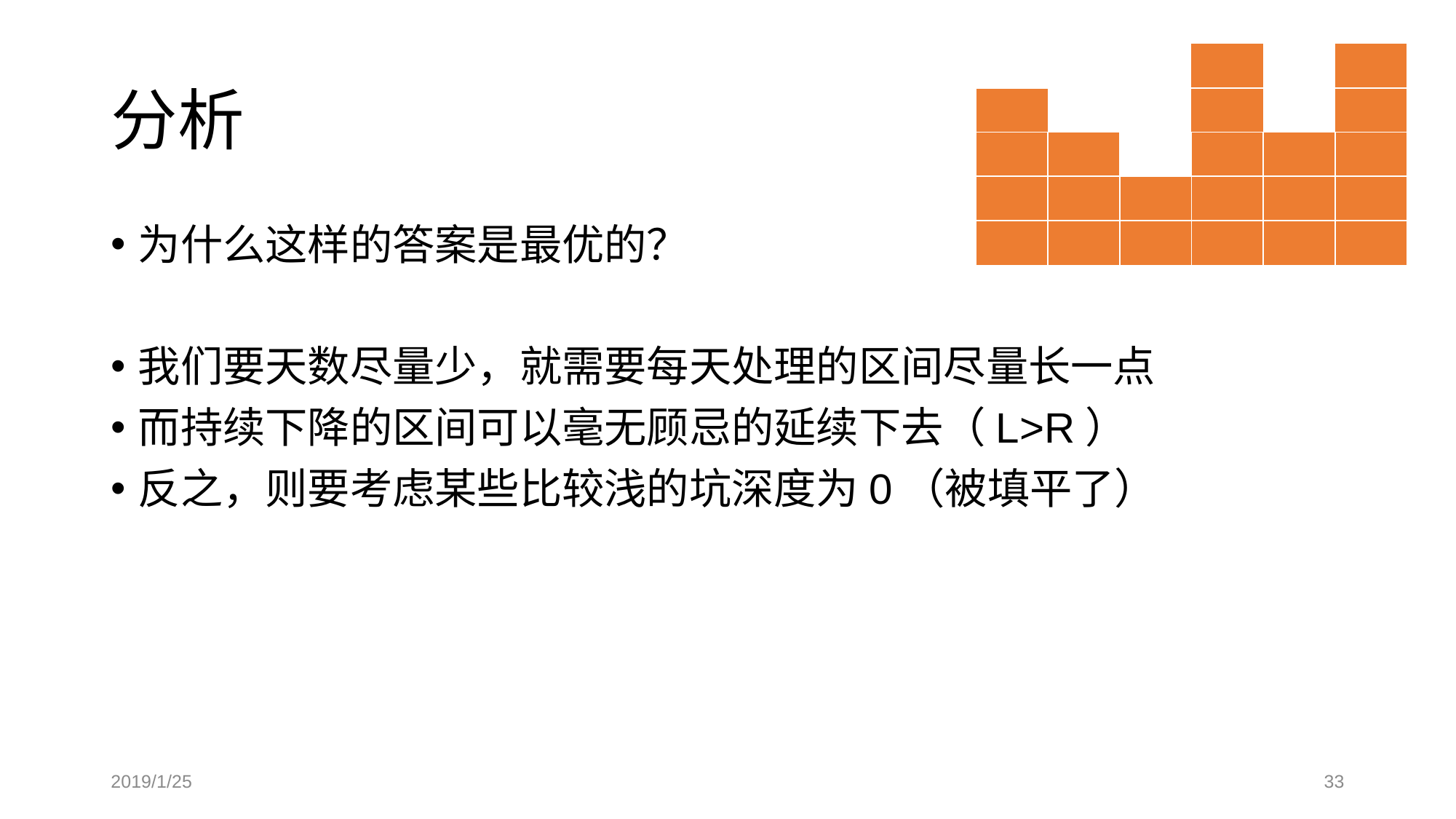

# 分析
|  |  |  |  |  |  |
| --- | --- | --- | --- | --- | --- |
|  |  |  |  |  |  |
|  |  |  |  |  |  |
|  |  |  |  |  |  |
|  |  |  |  |  |  |
为什么这样的答案是最优的？

我们要天数尽量少，就需要每天处理的区间尽量长一点
而持续下降的区间可以毫无顾忌的延续下去（L>R）
反之，则要考虑某些比较浅的坑深度为0（被填平了）
2019/1/25
33